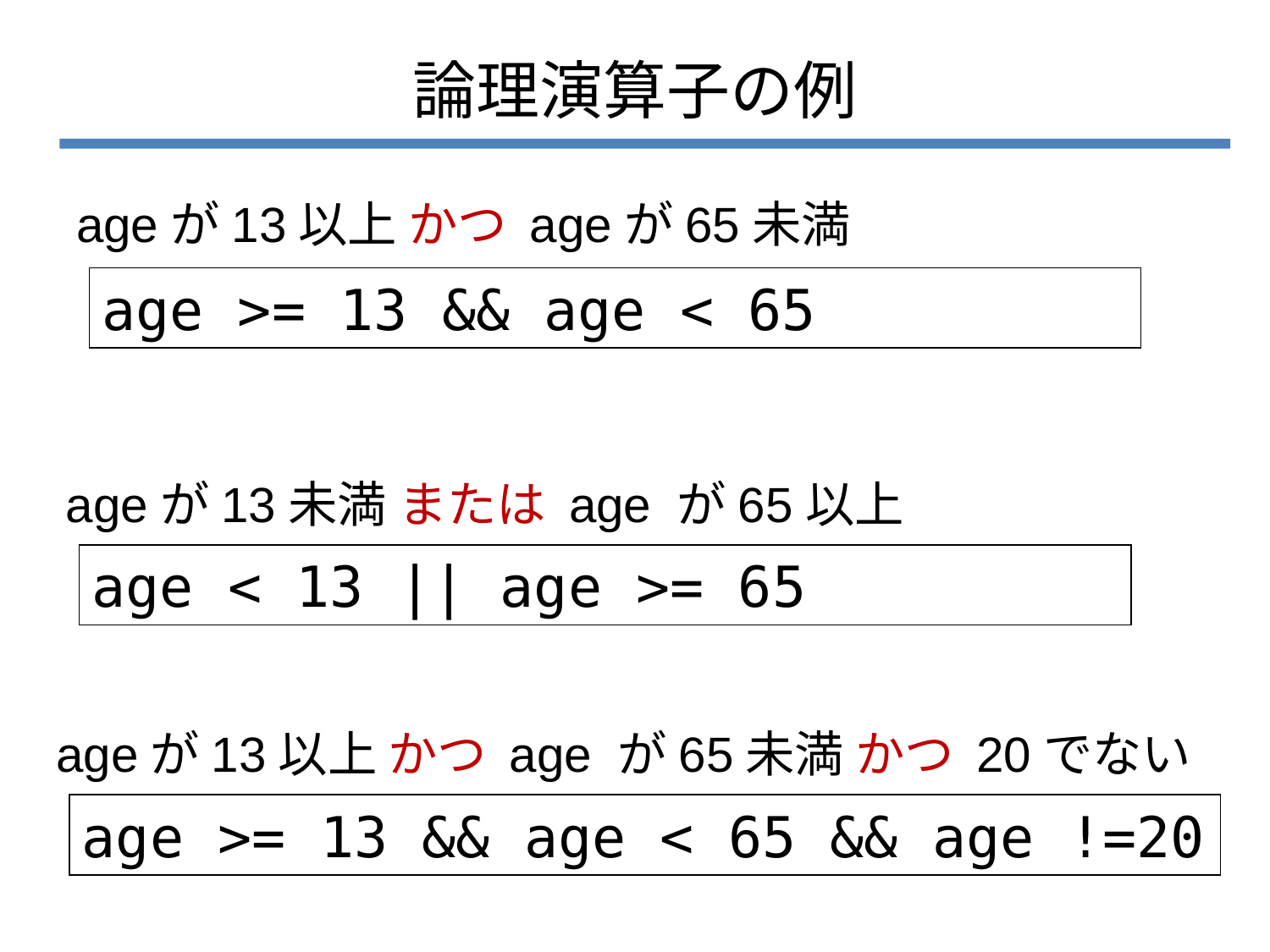

# 論理演算子の例
ageが13以上 かつ ageが65未満
age >= 13 && age < 65
ageが13未満 または age が65以上
age < 13 || age >= 65
ageが13以上 かつ age が65未満 かつ 20でない
age >= 13 && age < 65 && age !=20